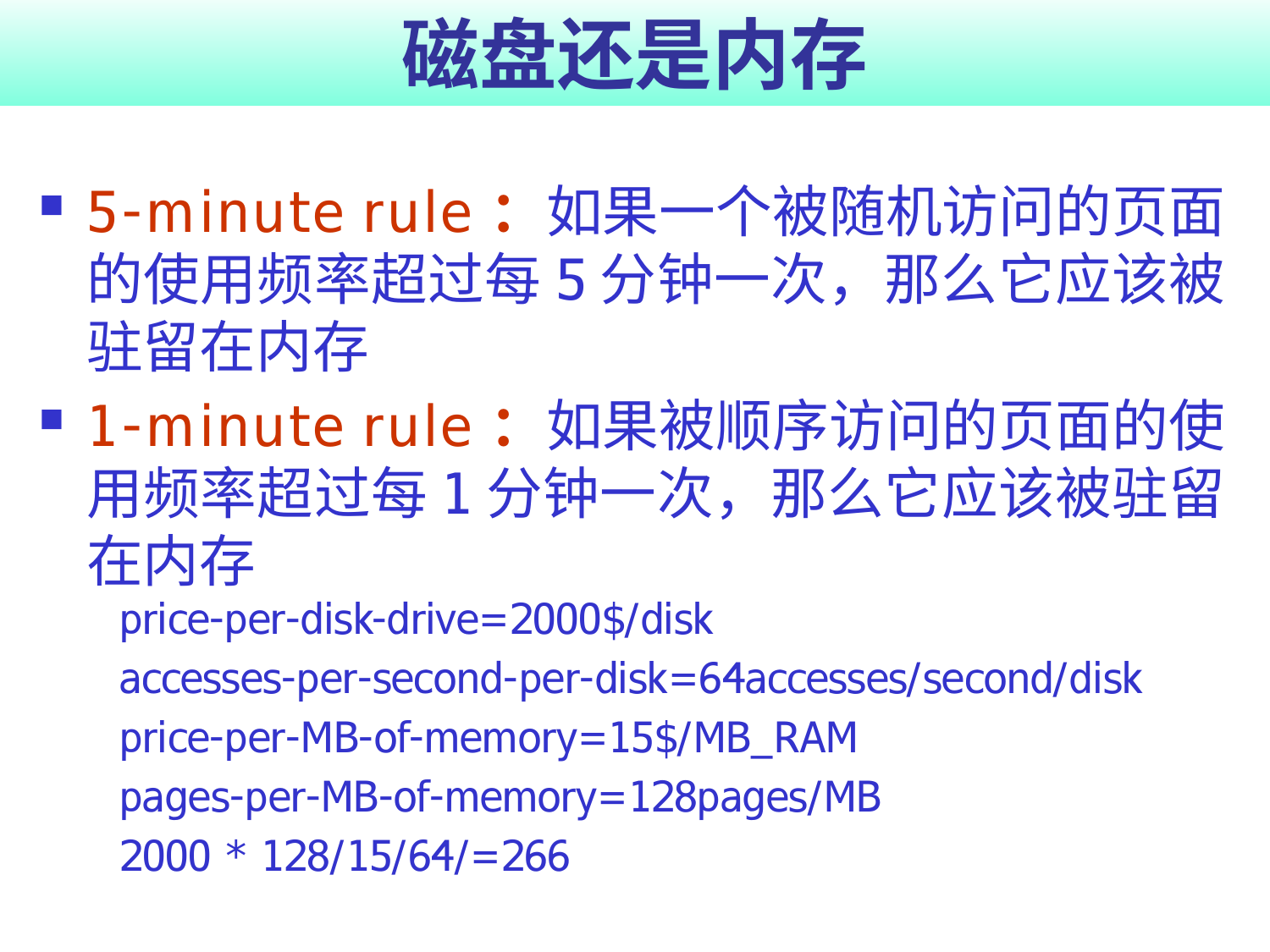

# 磁盘还是内存
5-minute rule：如果一个被随机访问的页面的使用频率超过每5分钟一次，那么它应该被驻留在内存
1-minute rule：如果被顺序访问的页面的使用频率超过每1分钟一次，那么它应该被驻留在内存
price-per-disk-drive=2000$/disk
accesses-per-second-per-disk=64accesses/second/disk
price-per-MB-of-memory=15$/MB_RAM
pages-per-MB-of-memory=128pages/MB
2000 * 128/15/64/=266